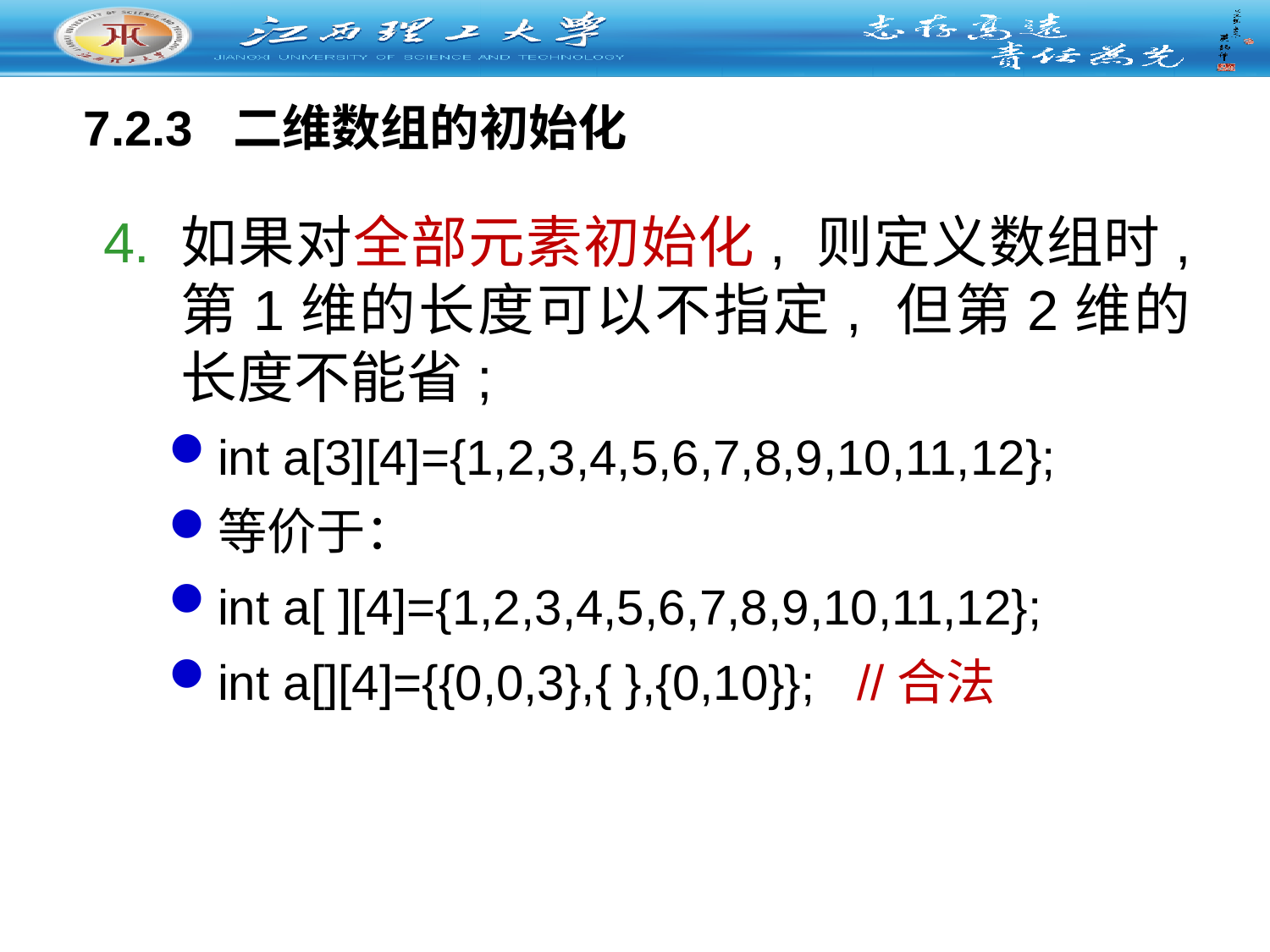

# 7.2.3  二维数组的初始化
如果对全部元素初始化, 则定义数组时, 第1维的长度可以不指定, 但第2维的长度不能省;
int a[3][4]={1,2,3,4,5,6,7,8,9,10,11,12};
等价于：
int a[ ][4]={1,2,3,4,5,6,7,8,9,10,11,12};
int a[][4]={{0,0,3},{ },{0,10}};   //合法